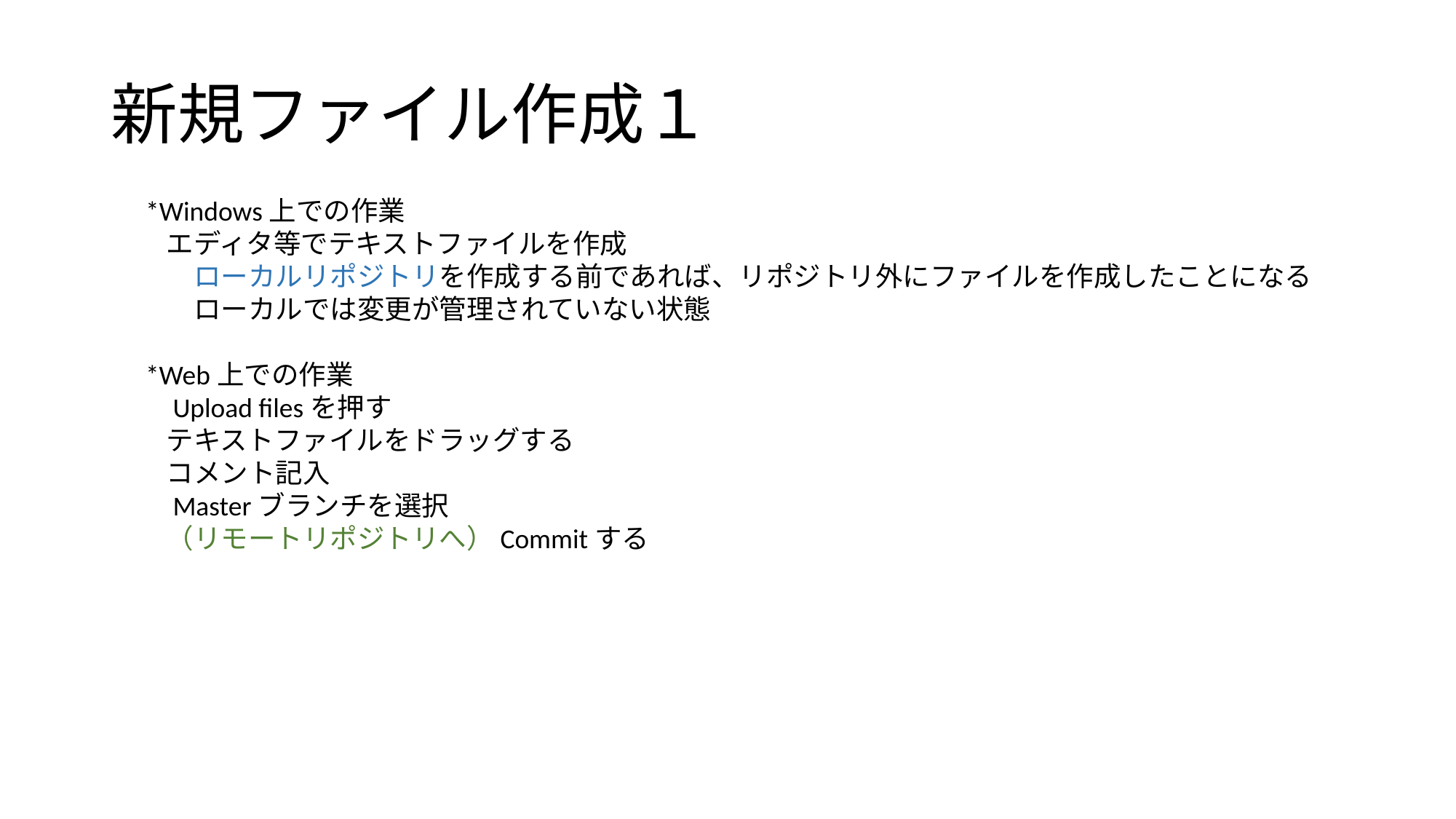

# 新規ファイル作成１
　*Windows上での作業
　　エディタ等でテキストファイルを作成
　　　ローカルリポジトリを作成する前であれば、リポジトリ外にファイルを作成したことになる
　　　ローカルでは変更が管理されていない状態

　*Web上での作業
　　Upload filesを押す
　　テキストファイルをドラッグする
　　コメント記入
　　Masterブランチを選択
　　（リモートリポジトリへ）Commitする